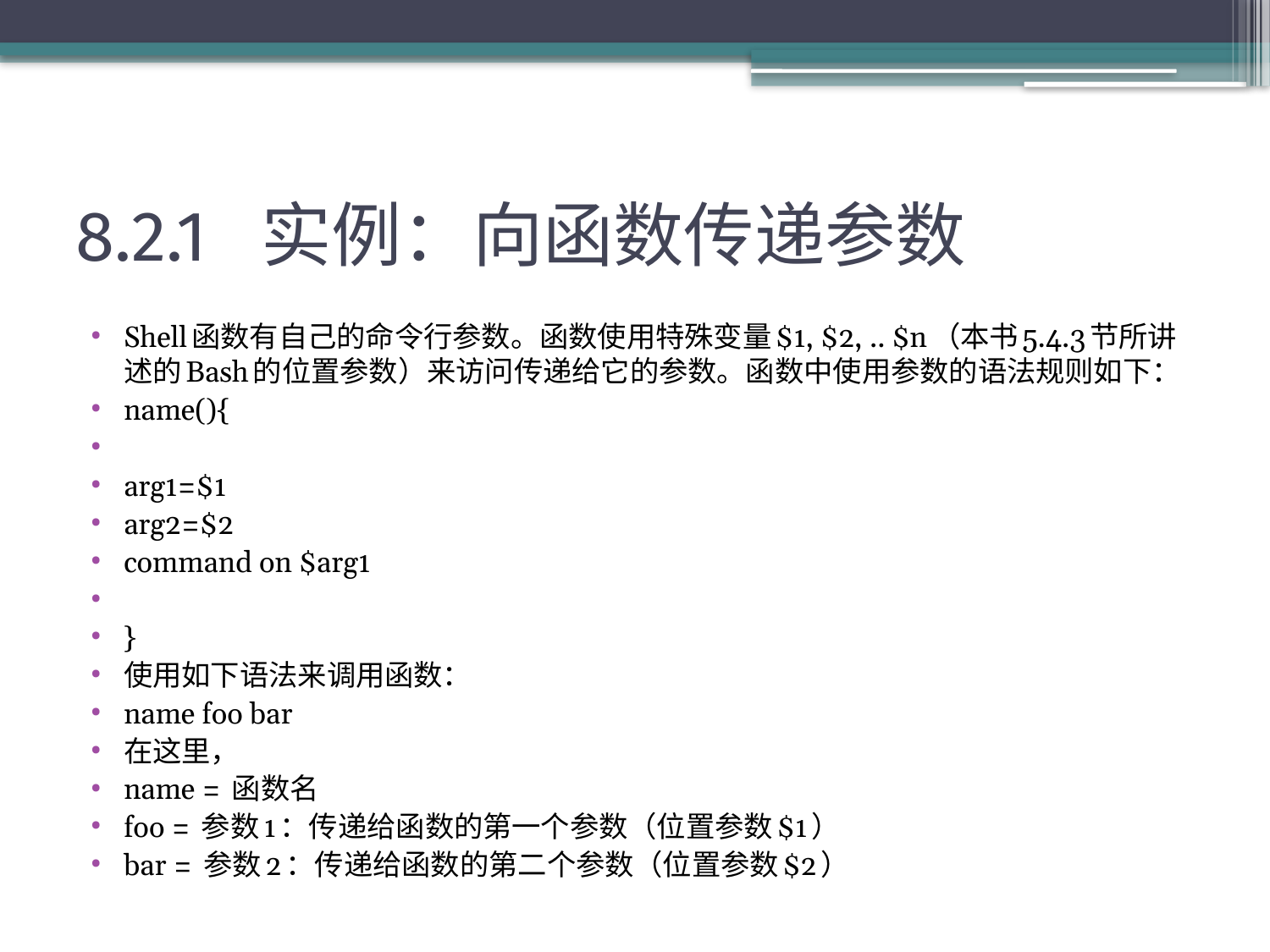

# 8.2.1  实例：向函数传递参数
Shell函数有自己的命令行参数。函数使用特殊变量$1, $2, .. $n（本书5.4.3节所讲述的Bash的位置参数）来访问传递给它的参数。函数中使用参数的语法规则如下：
name(){

arg1=$1
arg2=$2
command on $arg1

}
使用如下语法来调用函数：
name foo bar
在这里，
name = 函数名
foo = 参数1：传递给函数的第一个参数（位置参数$1）
bar = 参数2：传递给函数的第二个参数（位置参数$2）